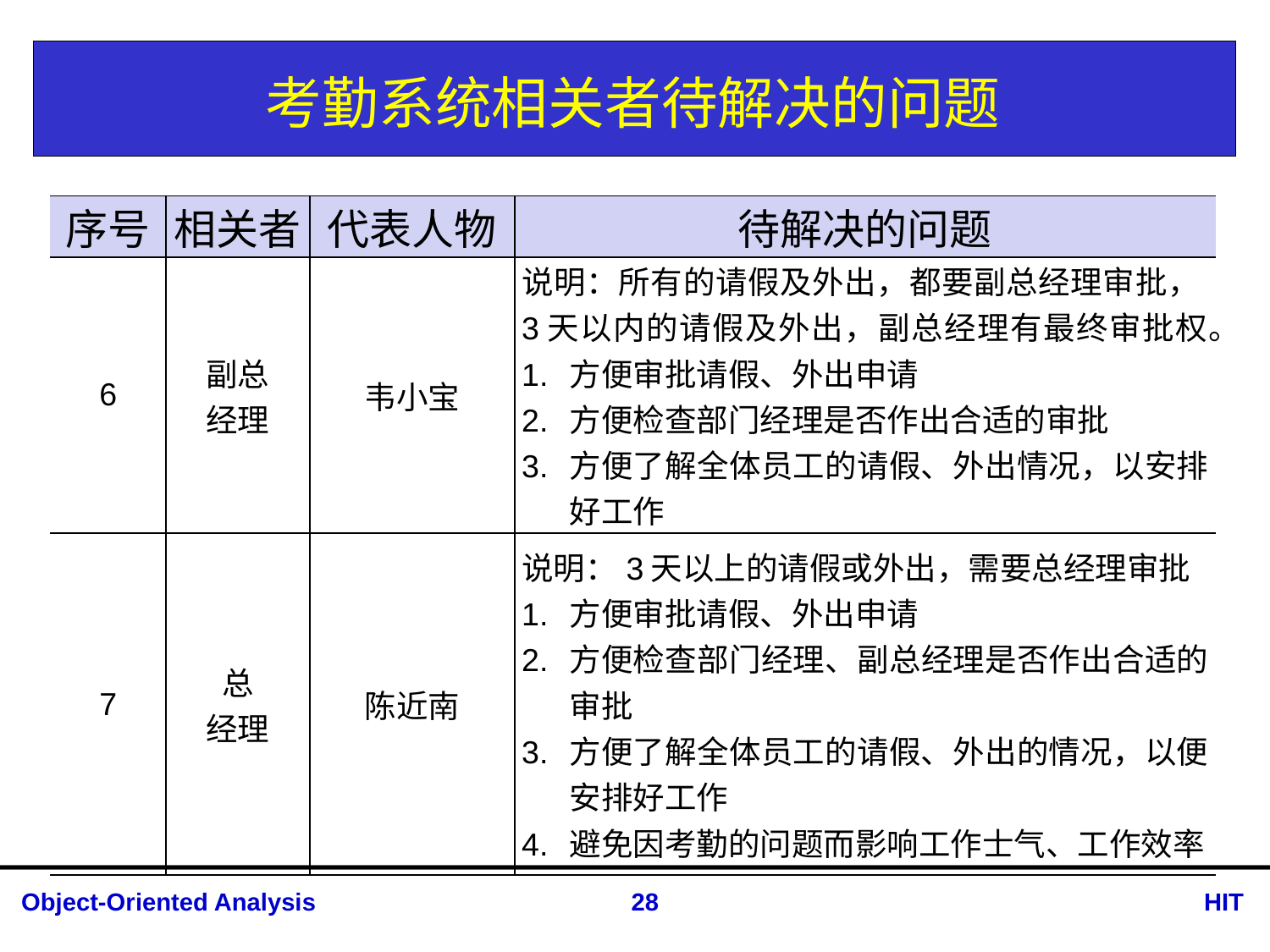

# 考勤系统相关者待解决的问题
| 序号 | 相关者 | 代表人物 | 待解决的问题 |
| --- | --- | --- | --- |
| 6 | 副总 经理 | 韦小宝 | 说明：所有的请假及外出，都要副总经理审批，3天以内的请假及外出，副总经理有最终审批权。 方便审批请假、外出申请 方便检查部门经理是否作出合适的审批 方便了解全体员工的请假、外出情况，以安排好工作 |
| 7 | 总 经理 | 陈近南 | 说明：3天以上的请假或外出，需要总经理审批 方便审批请假、外出申请 方便检查部门经理、副总经理是否作出合适的审批 方便了解全体员工的请假、外出的情况，以便安排好工作 避免因考勤的问题而影响工作士气、工作效率 |